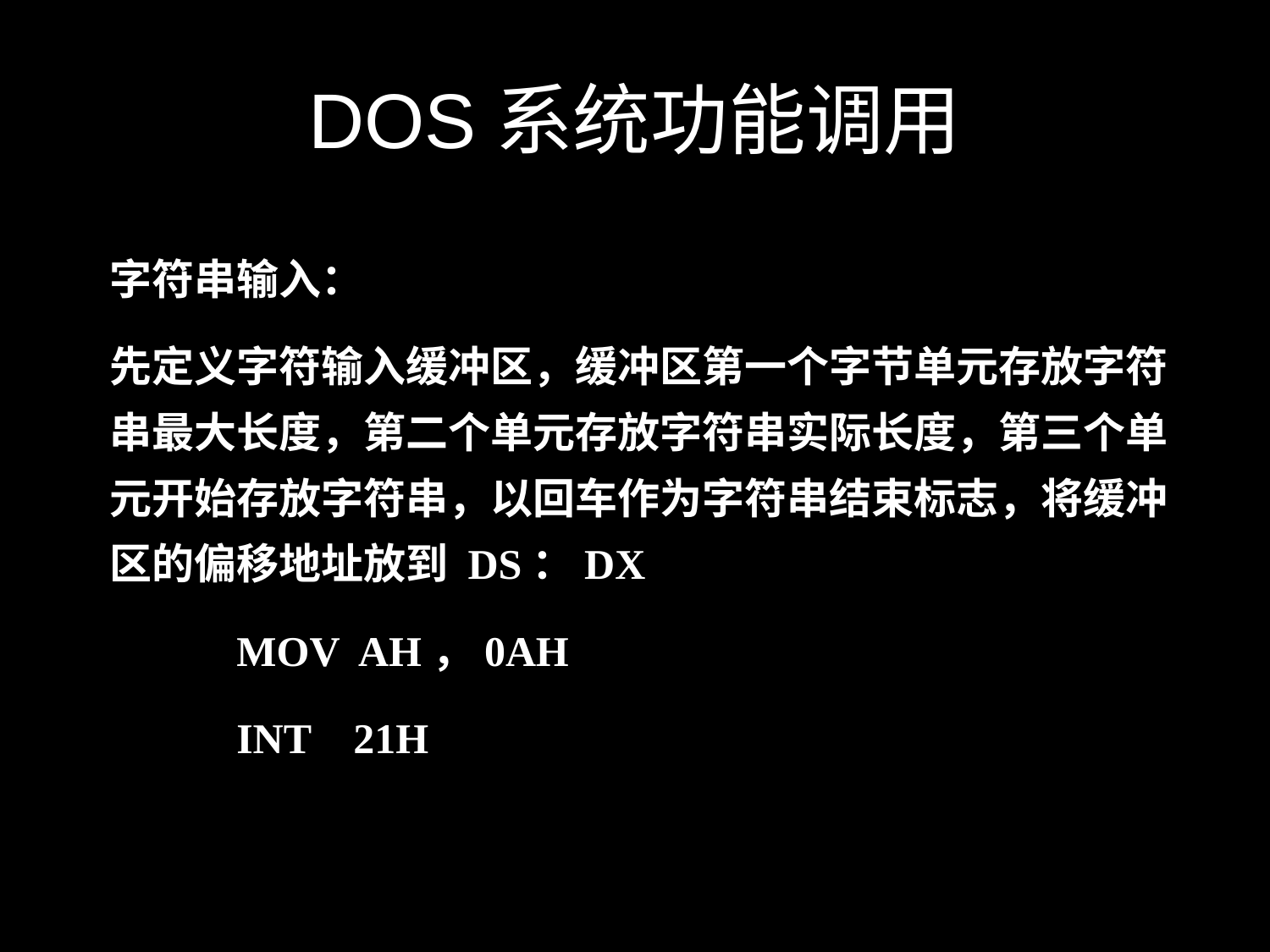

# DOS系统功能调用
字符串输入：
先定义字符输入缓冲区，缓冲区第一个字节单元存放字符串最大长度，第二个单元存放字符串实际长度，第三个单元开始存放字符串，以回车作为字符串结束标志，将缓冲区的偏移地址放到 DS：DX
      	MOV  AH，0AH
	INT    21H